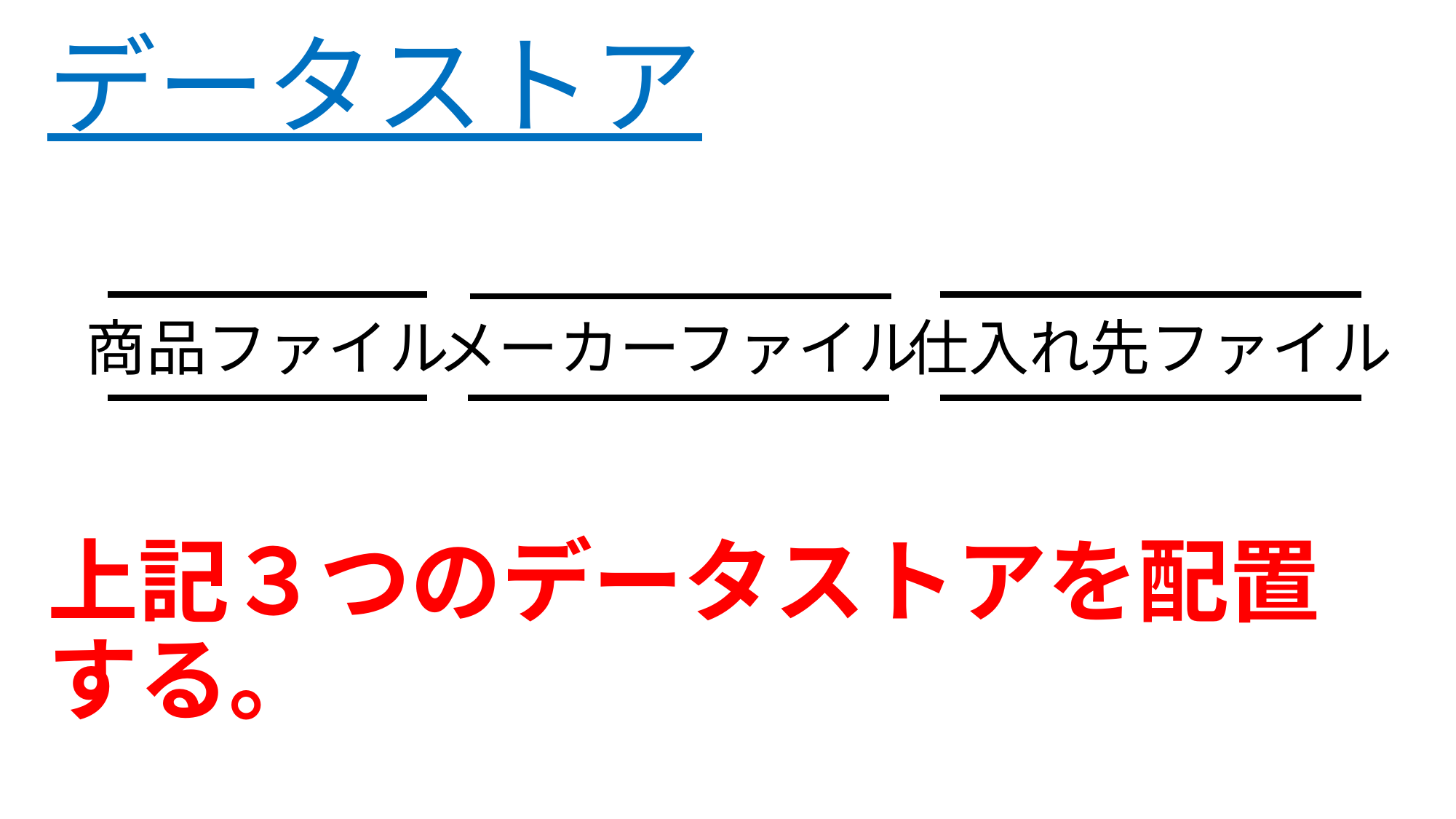

# データストア
商品ファイル
メーカーファイル
仕入れ先ファイル
上記３つのデータストアを配置する。